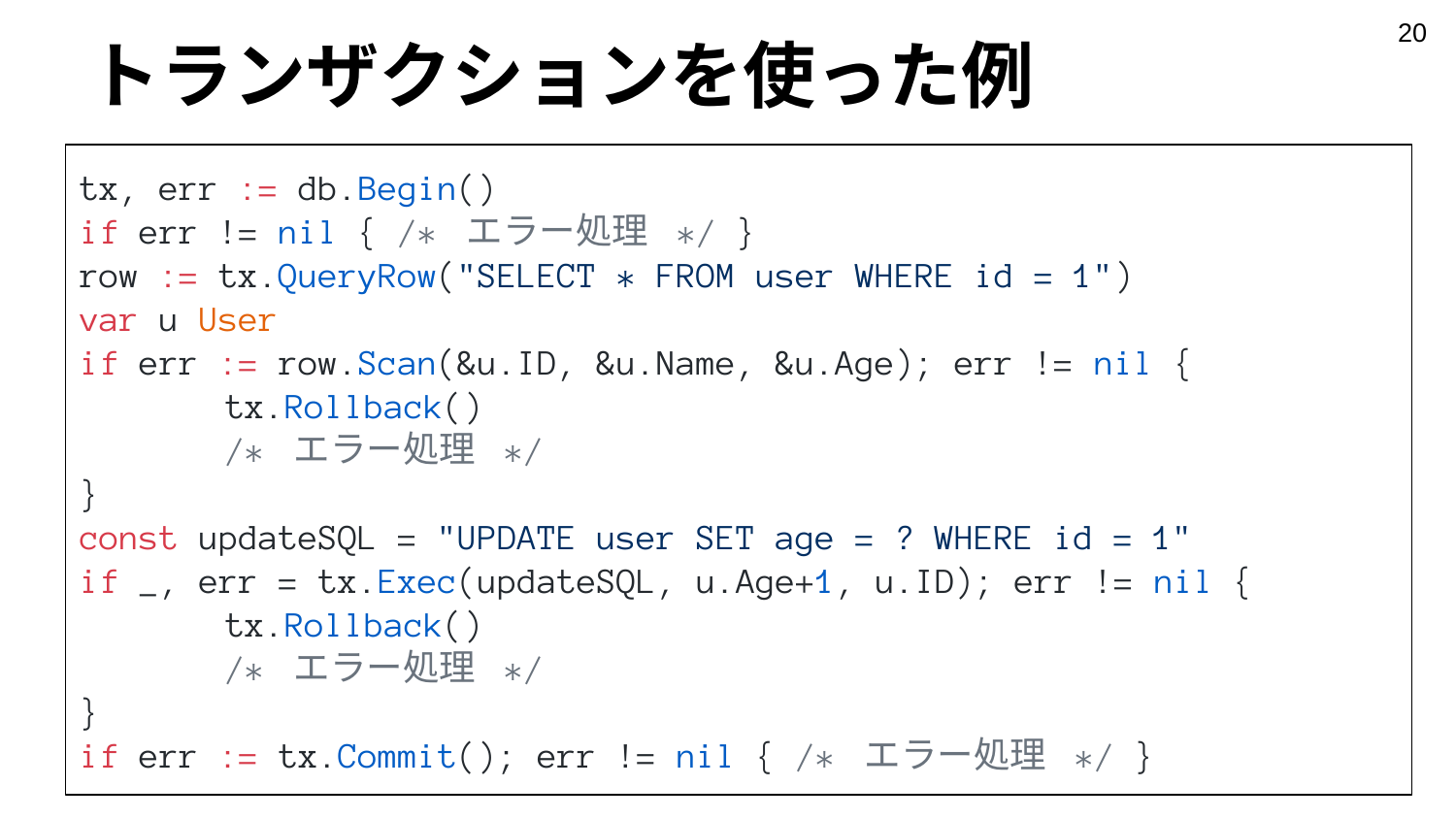

20
# トランザクションを使った例
tx, err := db.Begin()
if err != nil { /* エラー処理 */ }
row := tx.QueryRow("SELECT * FROM user WHERE id = 1")
var u User
if err := row.Scan(&u.ID, &u.Name, &u.Age); err != nil {
	tx.Rollback()
	/* エラー処理 */
}
const updateSQL = "UPDATE user SET age = ? WHERE id = 1"
if _, err = tx.Exec(updateSQL, u.Age+1, u.ID); err != nil {
	tx.Rollback()
	/* エラー処理 */
}
if err := tx.Commit(); err != nil { /* エラー処理 */ }